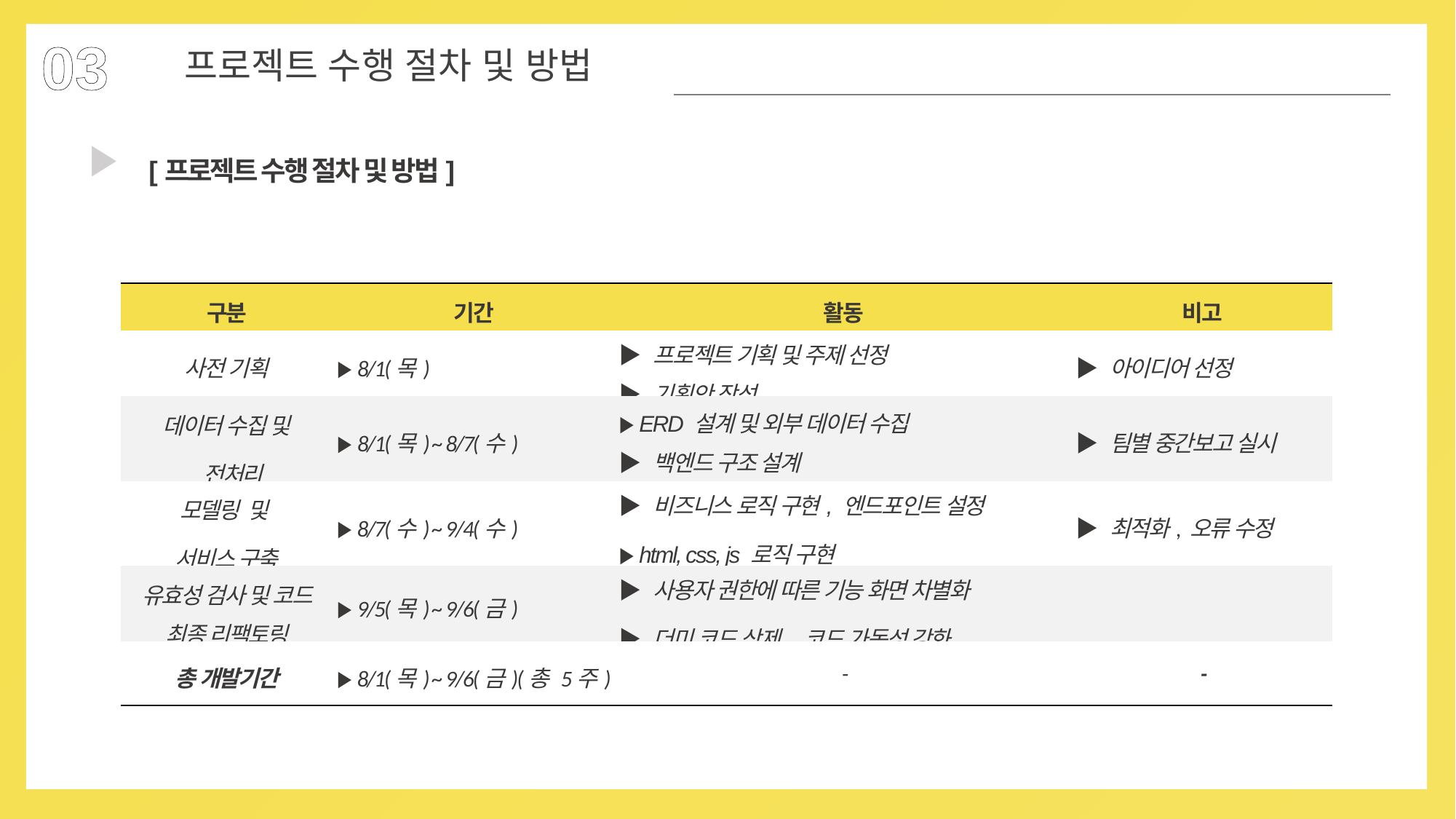

03

프로젝트 수행 절차 및 방법
▶
[프로젝트 수행 절차 및 방법]
| 구분 | 기간 | 활동 | 비고 |
| --- | --- | --- | --- |
| 사전 기획 | ▶ 8/1(목) | ▶ 프로젝트 기획 및 주제 선정 ▶ 기획안 작성 | ▶ 아이디어 선정 |
| 데이터 수집 및 전처리 | ▶ 8/1(목) ~ 8/7(수) | ▶ ERD 설계 및 외부 데이터 수집 ▶ 백엔드 구조 설계 | ▶ 팀별 중간보고 실시 |
| 모델링 및 서비스 구축 | ▶ 8/7(수) ~ 9/4(수) | ▶ 비즈니스 로직 구현, 엔드포인트 설정 ▶ html, css, js 로직 구현 | ▶ 최적화, 오류 수정 |
| 유효성 검사 및 코드 최종 리팩토링 | ▶ 9/5(목) ~ 9/6(금) | ▶ 사용자 권한에 따른 기능 화면 차별화 ▶ 더미 코드 삭제, 코드 가독성 강화 |  |
| 총 개발기간 | ▶ 8/1(목) ~ 9/6(금)(총 5주) | - | - |